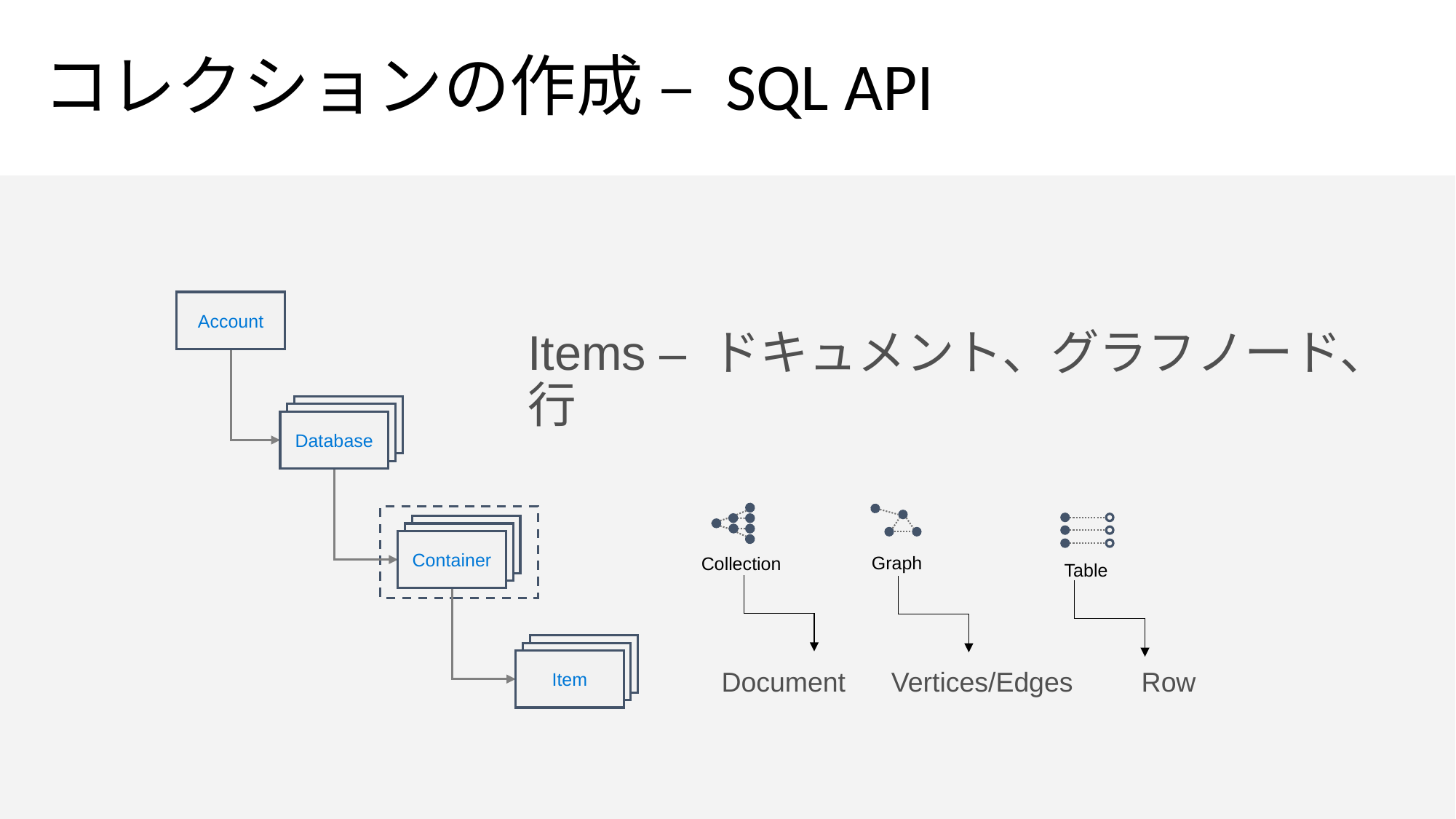

# コレクションの作成 – SQL API
Account
Items – ドキュメント、グラフノード、行
Database
Database
Database

Collection

Graph

Table
Database
Database
Container
Database
Database
Item
Document      Vertices/Edges         Row